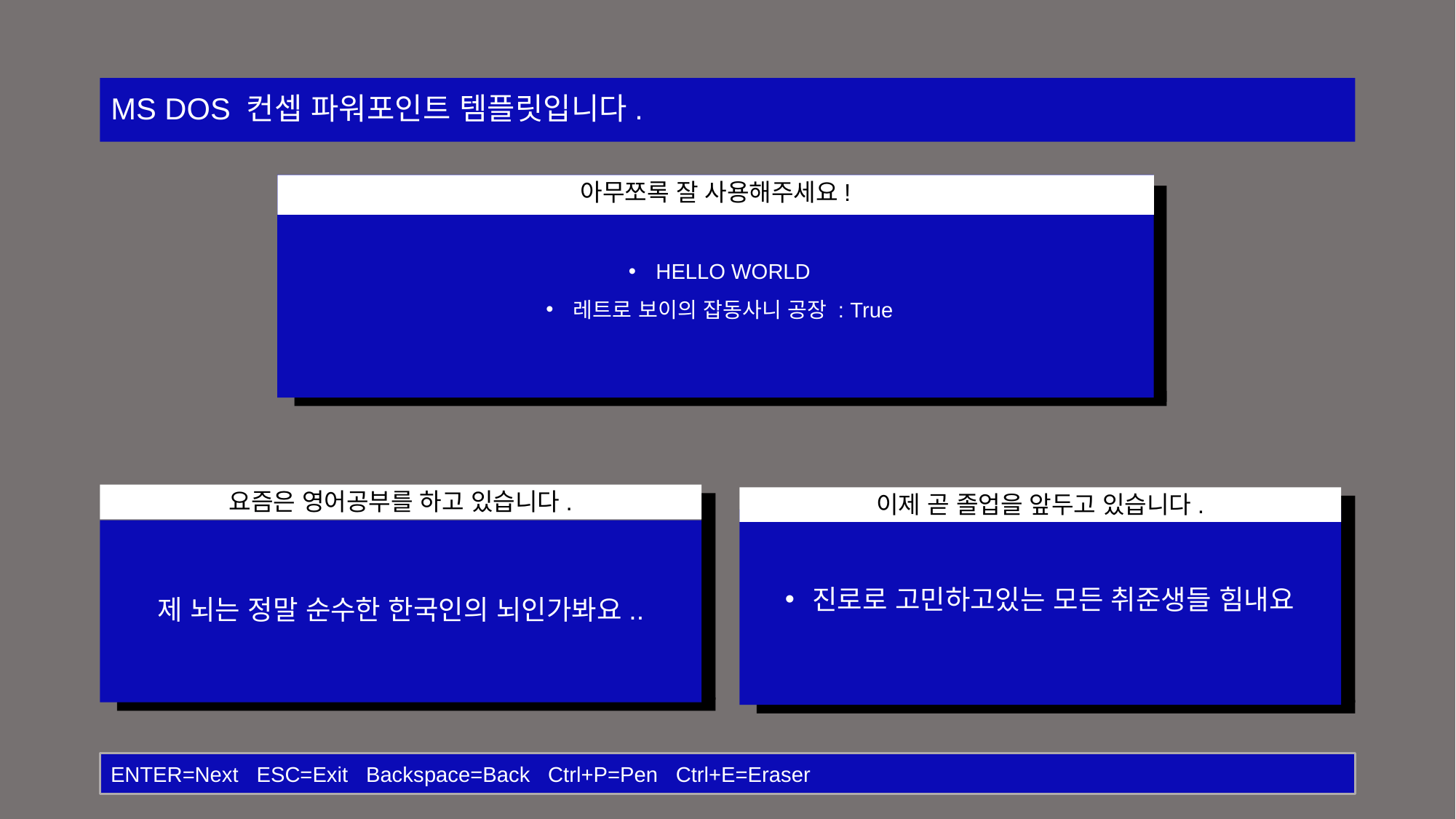

# MS DOS 컨셉 파워포인트 템플릿입니다.
아무쪼록 잘 사용해주세요!

HELLO WORLD
레트로 보이의 잡동사니 공장 : True

요즘은 영어공부를 하고 있습니다.
이제 곧 졸업을 앞두고 있습니다.

진로로 고민하고있는 모든 취준생들 힘내요

제 뇌는 정말 순수한 한국인의 뇌인가봐요..